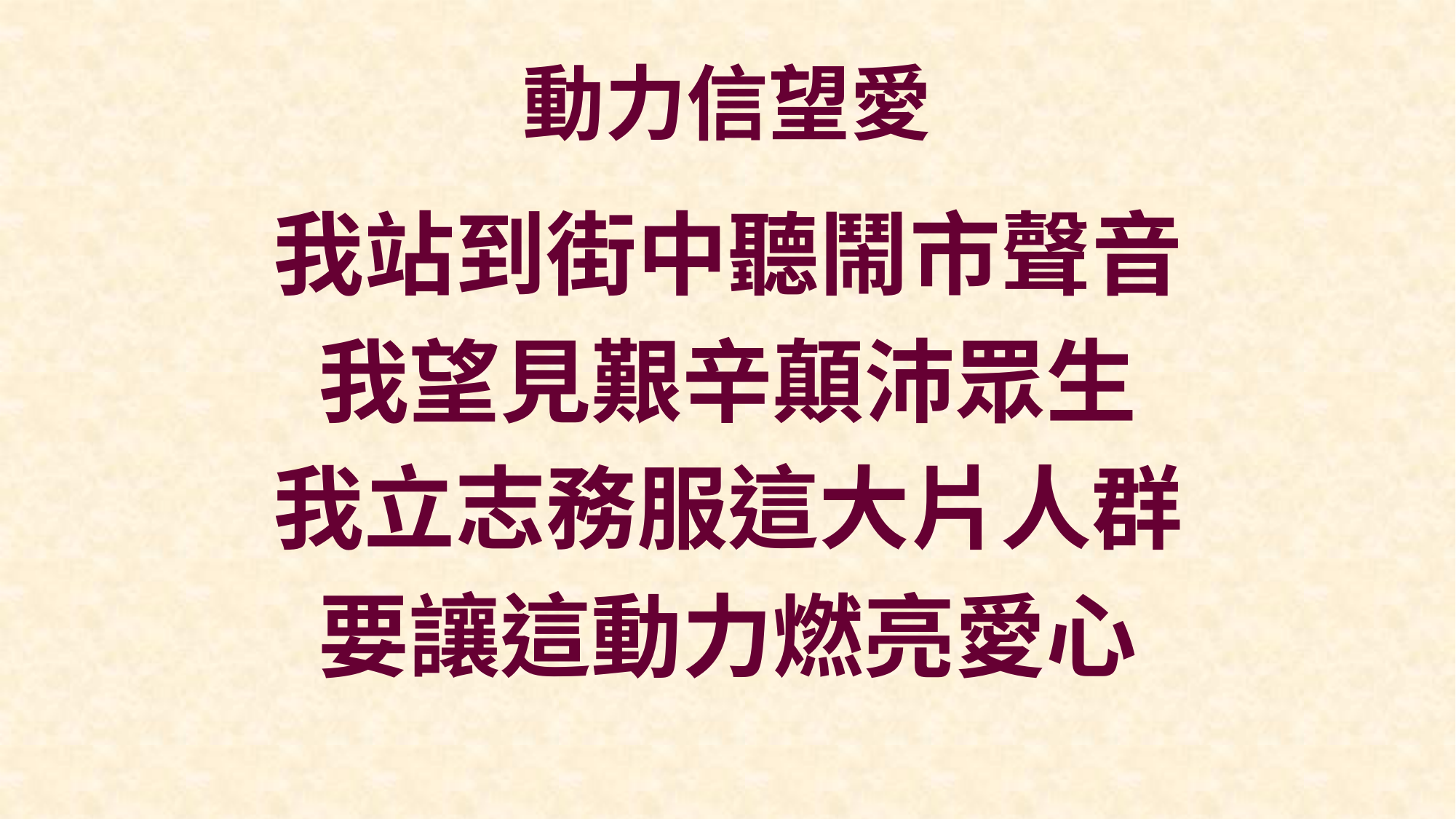

# 動力信望愛
我站到街中聽鬧市聲音
我望見艱辛顛沛眾生
我立志務服這大片人群
要讓這動力燃亮愛心